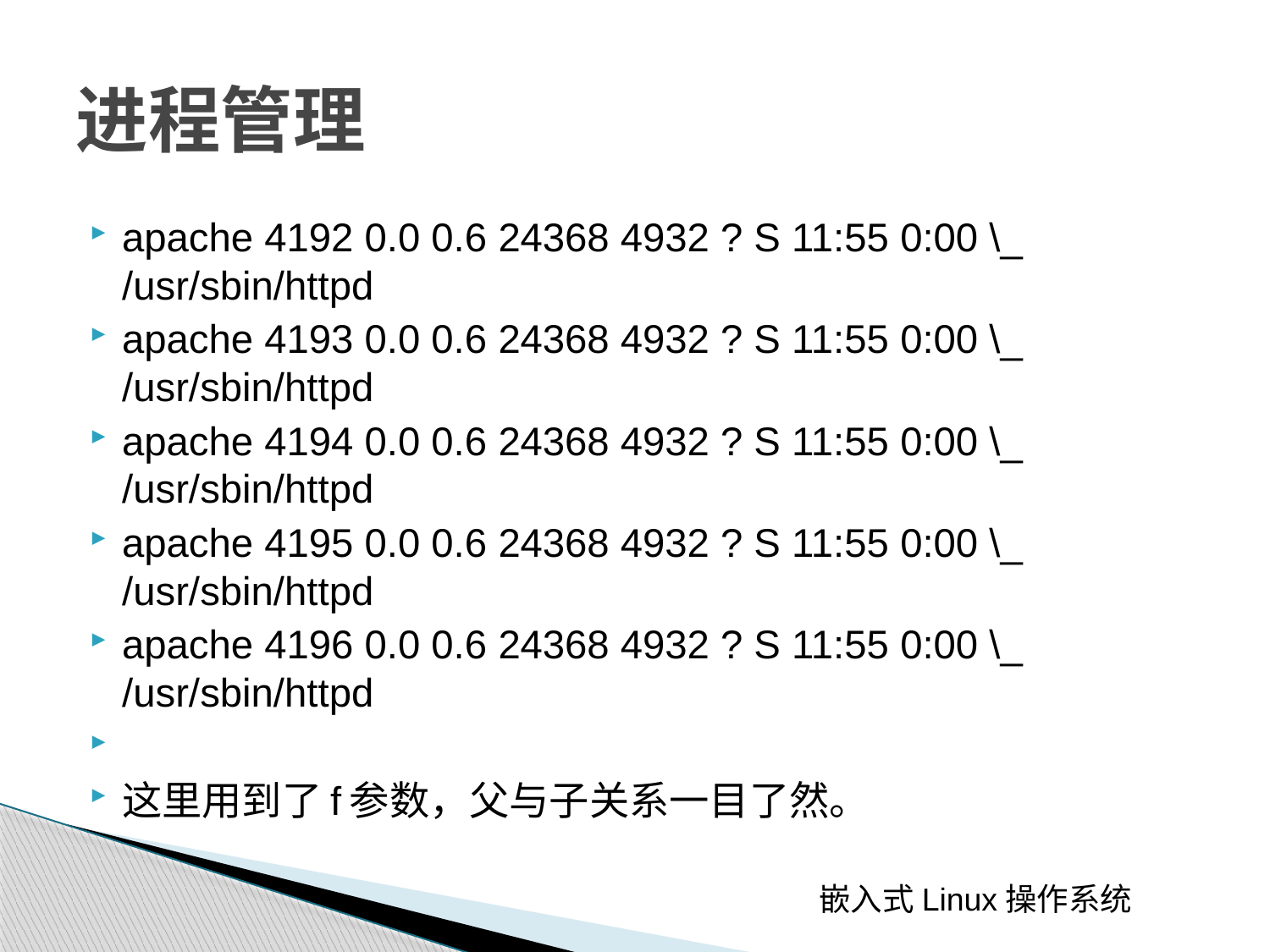

# 进程管理
apache 4192 0.0 0.6 24368 4932 ? S 11:55 0:00 \_ /usr/sbin/httpd
apache 4193 0.0 0.6 24368 4932 ? S 11:55 0:00 \_ /usr/sbin/httpd
apache 4194 0.0 0.6 24368 4932 ? S 11:55 0:00 \_ /usr/sbin/httpd
apache 4195 0.0 0.6 24368 4932 ? S 11:55 0:00 \_ /usr/sbin/httpd
apache 4196 0.0 0.6 24368 4932 ? S 11:55 0:00 \_ /usr/sbin/httpd

这里用到了f参数，父与子关系一目了然。

         嵌入式Linux操作系统